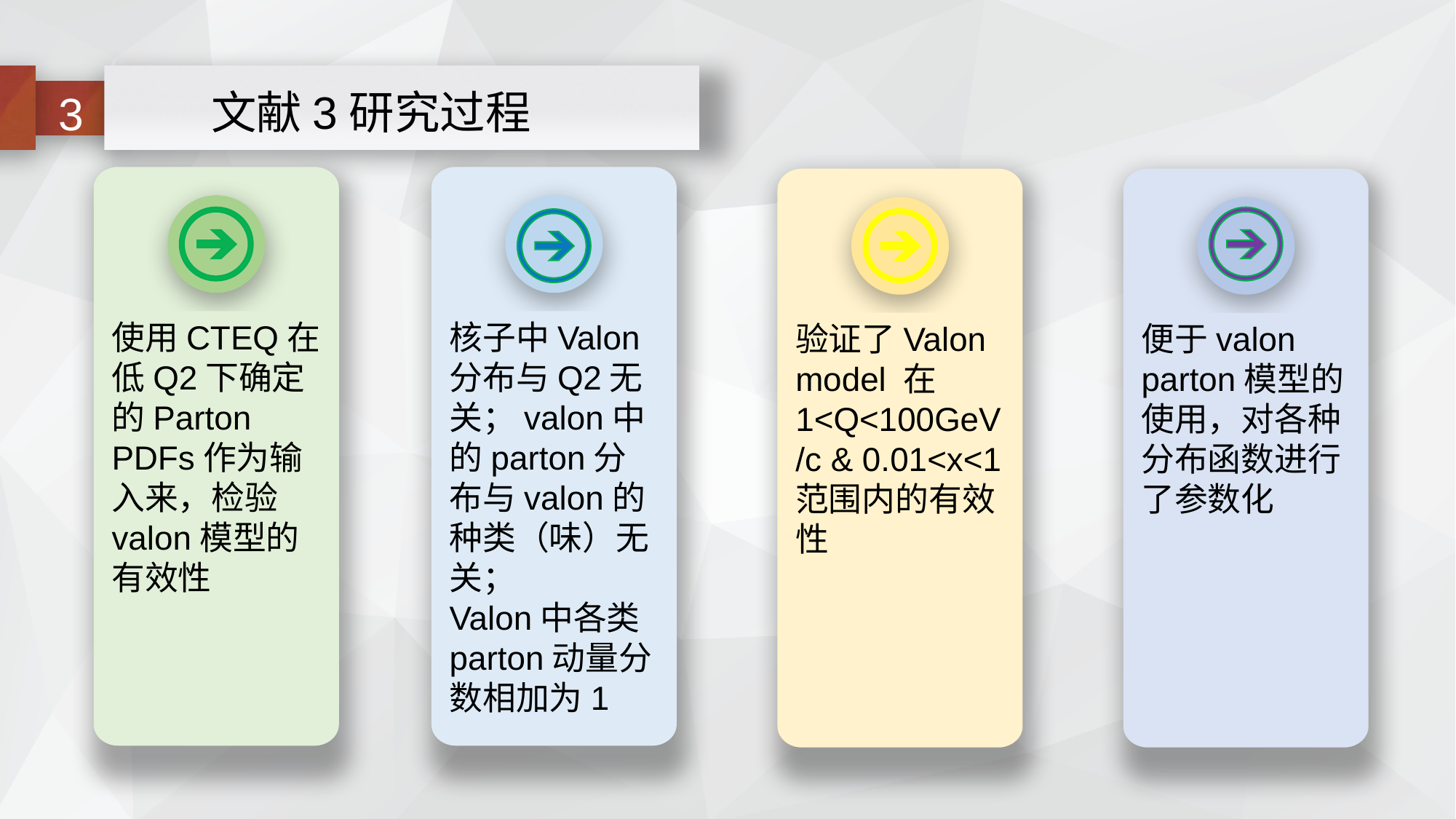

3

文献3研究过程

使用CTEQ在低Q2下确定的Parton PDFs作为输入来，检验valon模型的有效性

核子中Valon分布与Q2无关；valon中的parton分布与valon的种类（味）无关；
Valon中各类parton动量分数相加为1

验证了Valon model 在1<Q<100GeV/c & 0.01<x<1 范围内的有效性

便于valon parton模型的使用，对各种分布函数进行了参数化